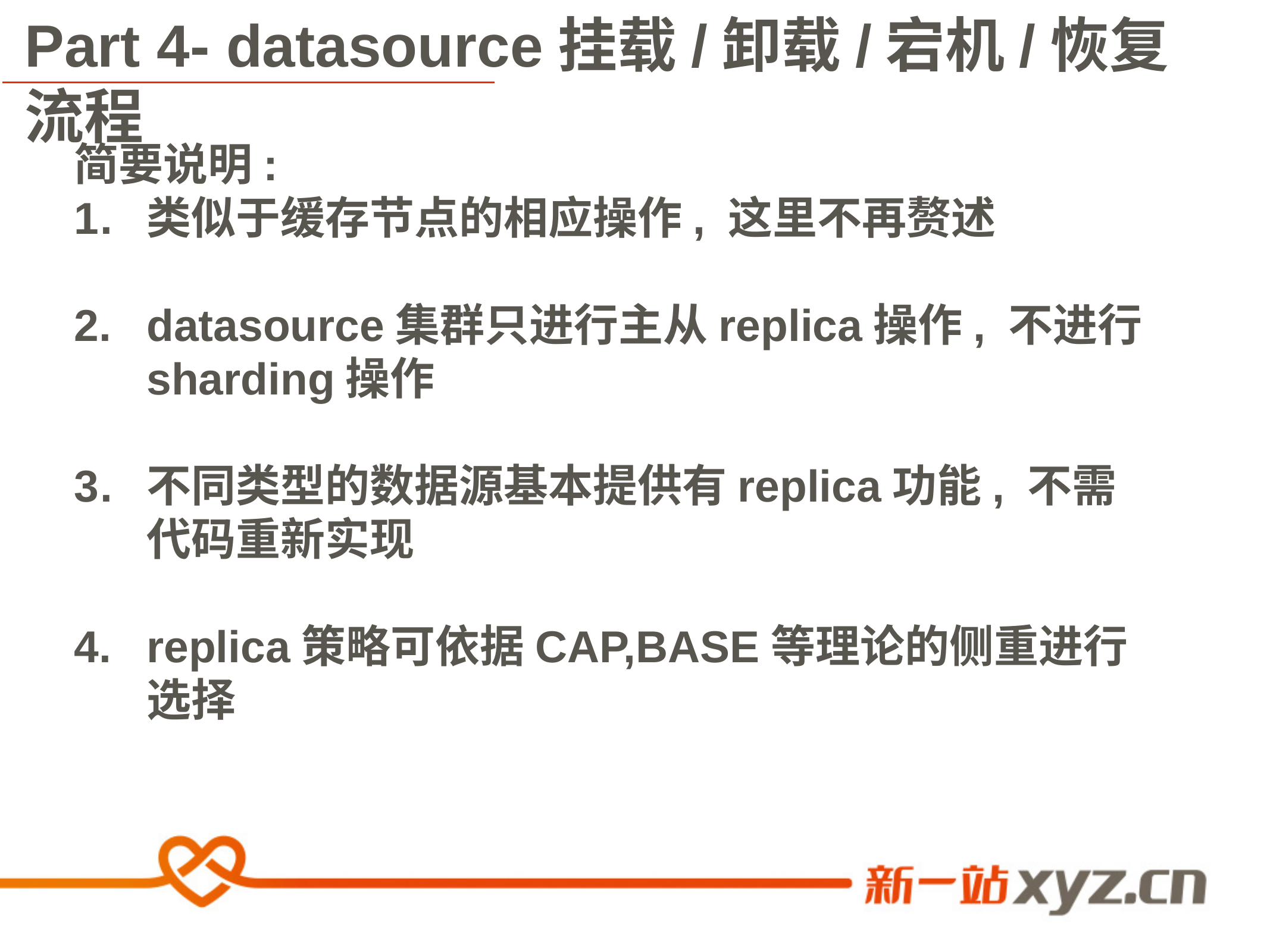

Part 4- datasource挂载/卸载/宕机/恢复流程

简要说明:
类似于缓存节点的相应操作, 这里不再赘述

datasource集群只进行主从replica操作, 不进行sharding操作

不同类型的数据源基本提供有replica功能, 不需代码重新实现

replica策略可依据CAP,BASE等理论的侧重进行选择